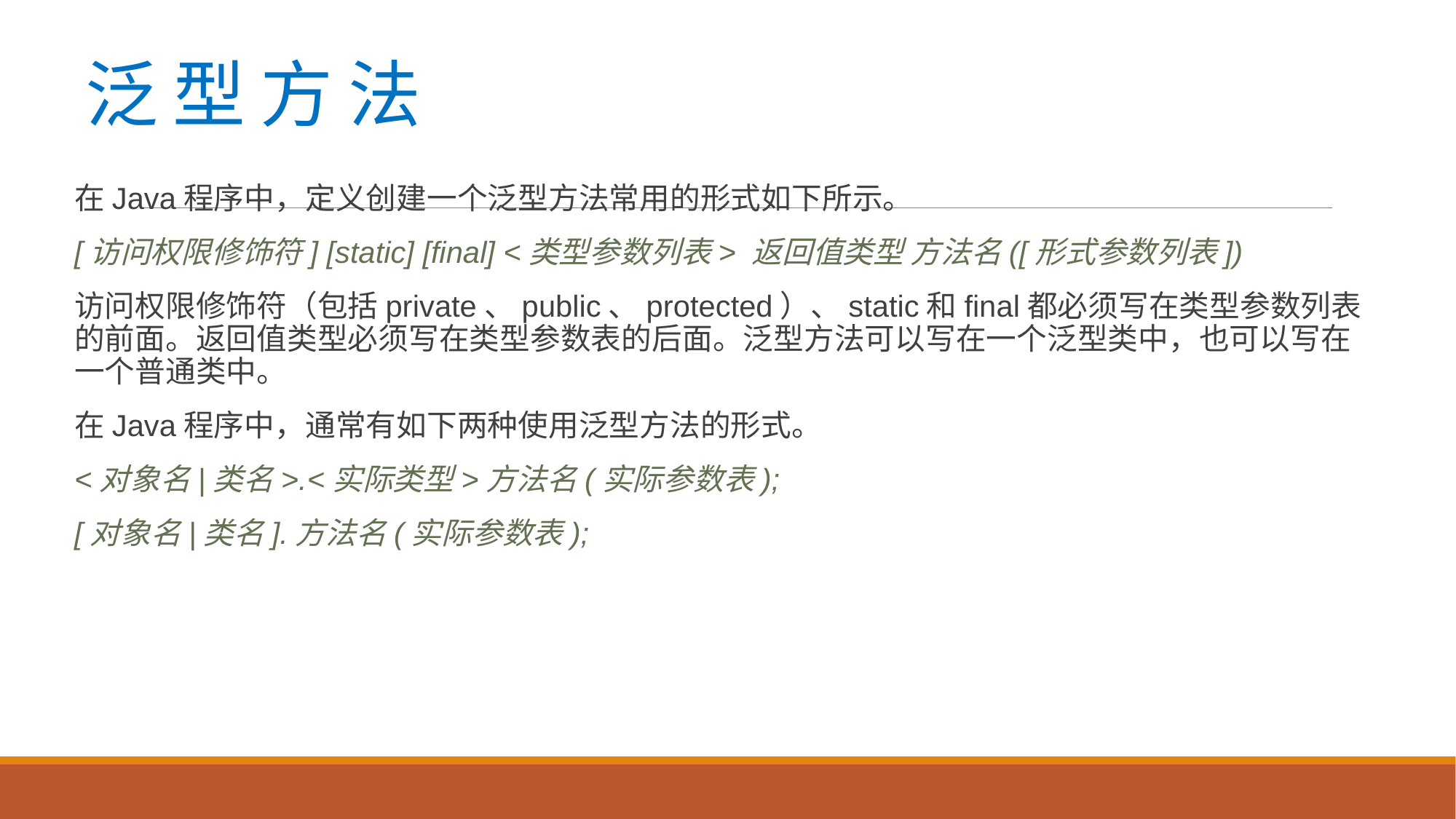

# 泛 型 方 法
在Java程序中，定义创建一个泛型方法常用的形式如下所示。
[访问权限修饰符] [static] [final] <类型参数列表> 返回值类型 方法名([形式参数列表])
访问权限修饰符（包括private、public、protected）、static和final都必须写在类型参数列表的前面。返回值类型必须写在类型参数表的后面。泛型方法可以写在一个泛型类中，也可以写在一个普通类中。
在Java程序中，通常有如下两种使用泛型方法的形式。
<对象名|类名>.<实际类型>方法名(实际参数表);
[对象名|类名].方法名(实际参数表);